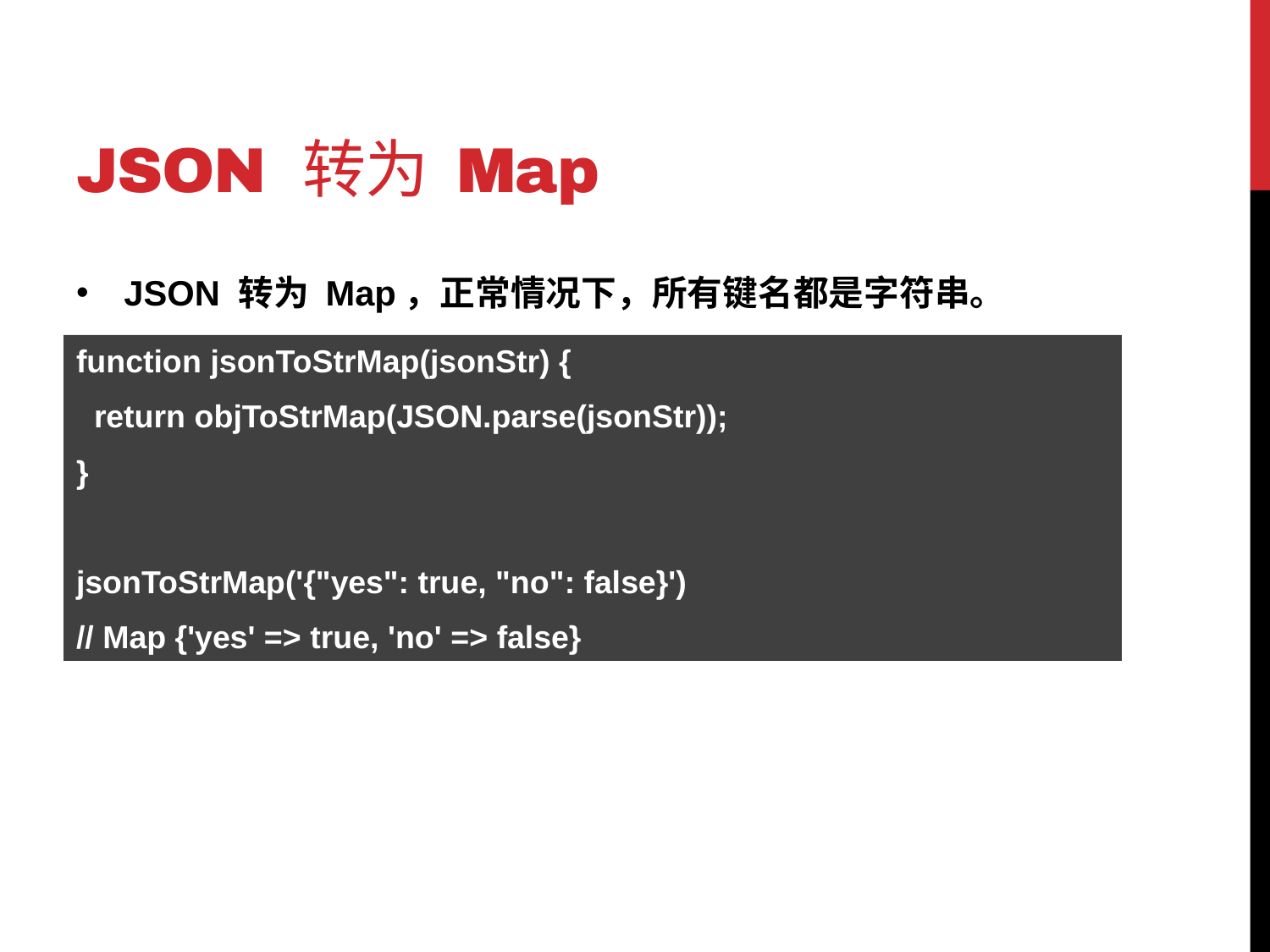

# JSON 转为 Map
JSON 转为 Map，正常情况下，所有键名都是字符串。

function jsonToStrMap(jsonStr) {
  return objToStrMap(JSON.parse(jsonStr));
}

jsonToStrMap('{"yes": true, "no": false}')
// Map {'yes' => true, 'no' => false}